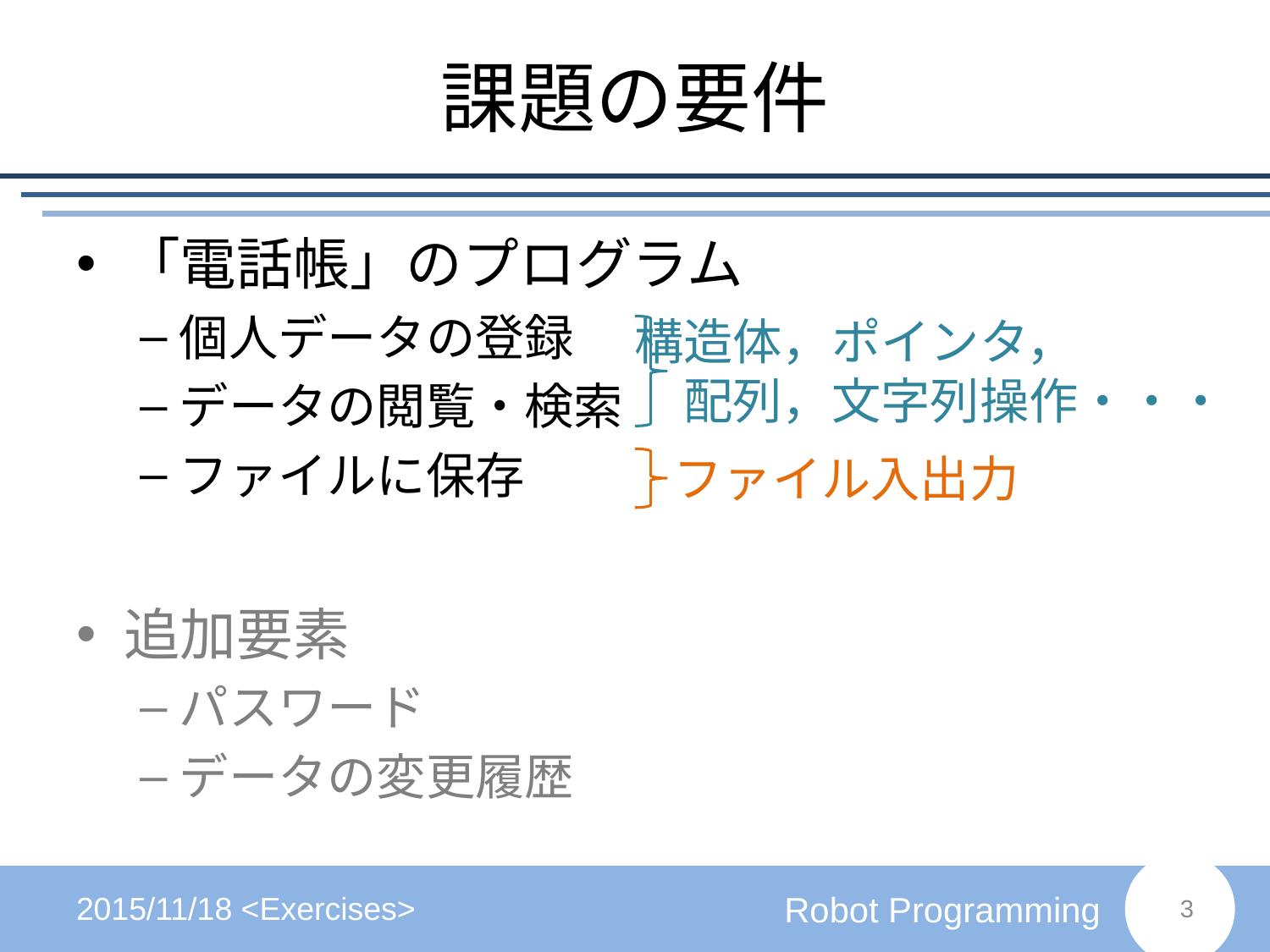

# 課題の要件
「電話帳」のプログラム
個人データの登録
データの閲覧・検索
ファイルに保存

追加要素
パスワード
データの変更履歴

構造体，ポインタ，
　配列，文字列操作・・・

ファイル入出力

2015/11/18 <Exercises>
3